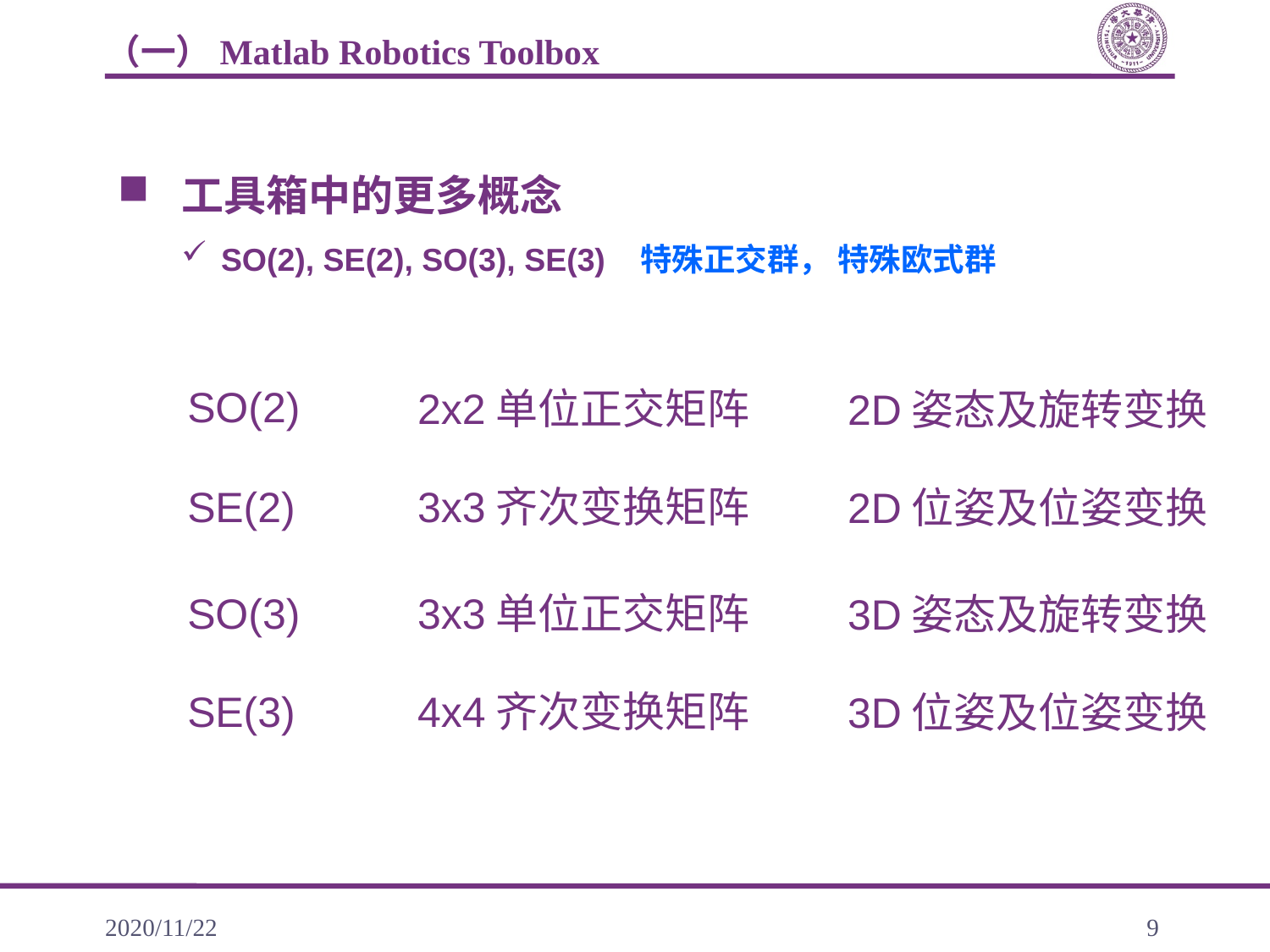

（一）Matlab Robotics Toolbox
工具箱中的更多概念
SO(2), SE(2), SO(3), SE(3)   特殊正交群， 特殊欧式群
SO(2)
2x2单位正交矩阵
2D姿态及旋转变换
3x3齐次变换矩阵
SE(2)
2D位姿及位姿变换
3x3单位正交矩阵
SO(3)
3D姿态及旋转变换
4x4齐次变换矩阵
SE(3)
3D位姿及位姿变换
2020/11/22
9